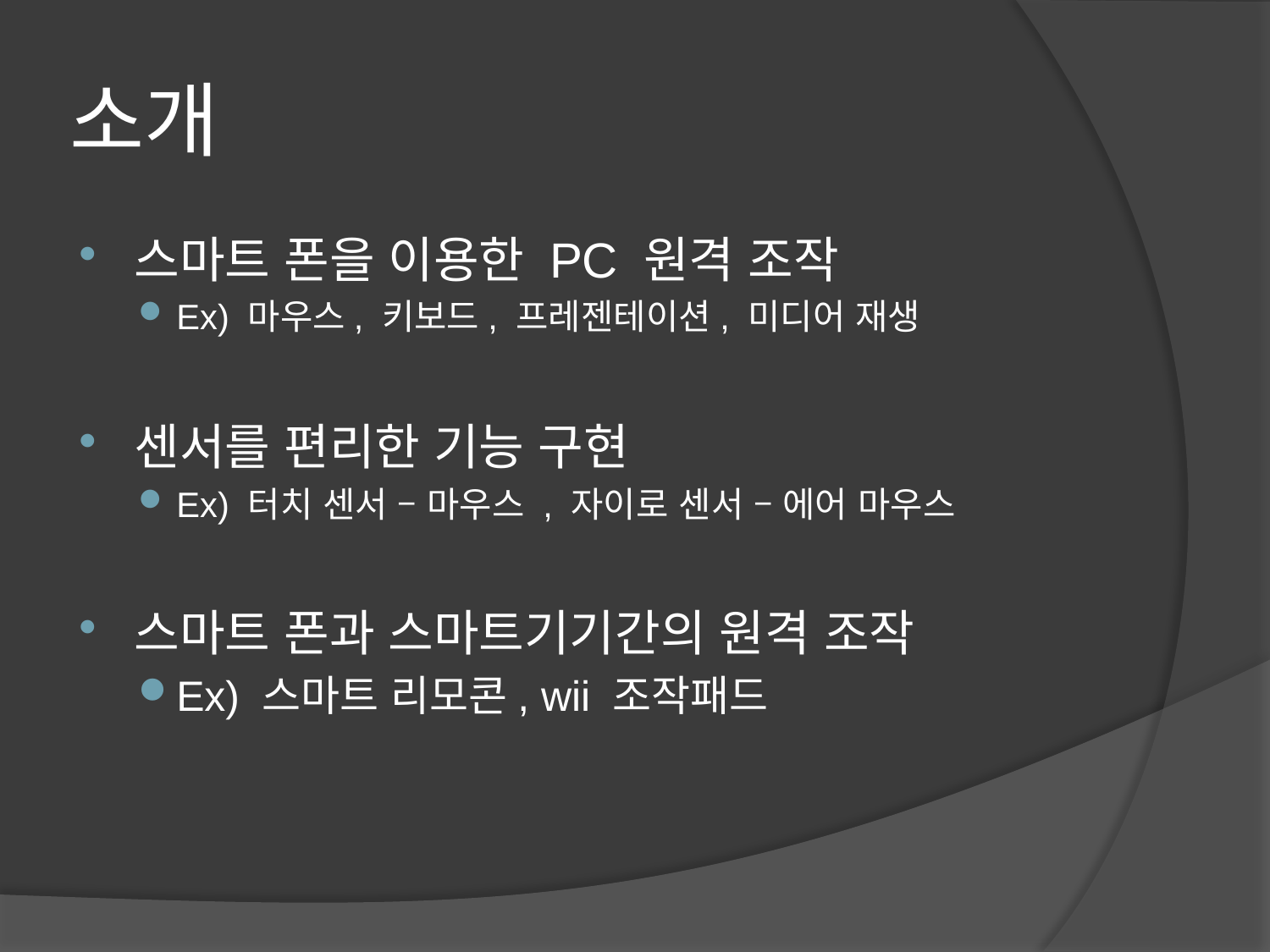

# 소개
스마트 폰을 이용한 PC 원격 조작
Ex) 마우스, 키보드, 프레젠테이션, 미디어 재생

센서를 편리한 기능 구현
Ex) 터치 센서 – 마우스 , 자이로 센서 – 에어 마우스

스마트 폰과 스마트기기간의 원격 조작
Ex) 스마트 리모콘, wii 조작패드